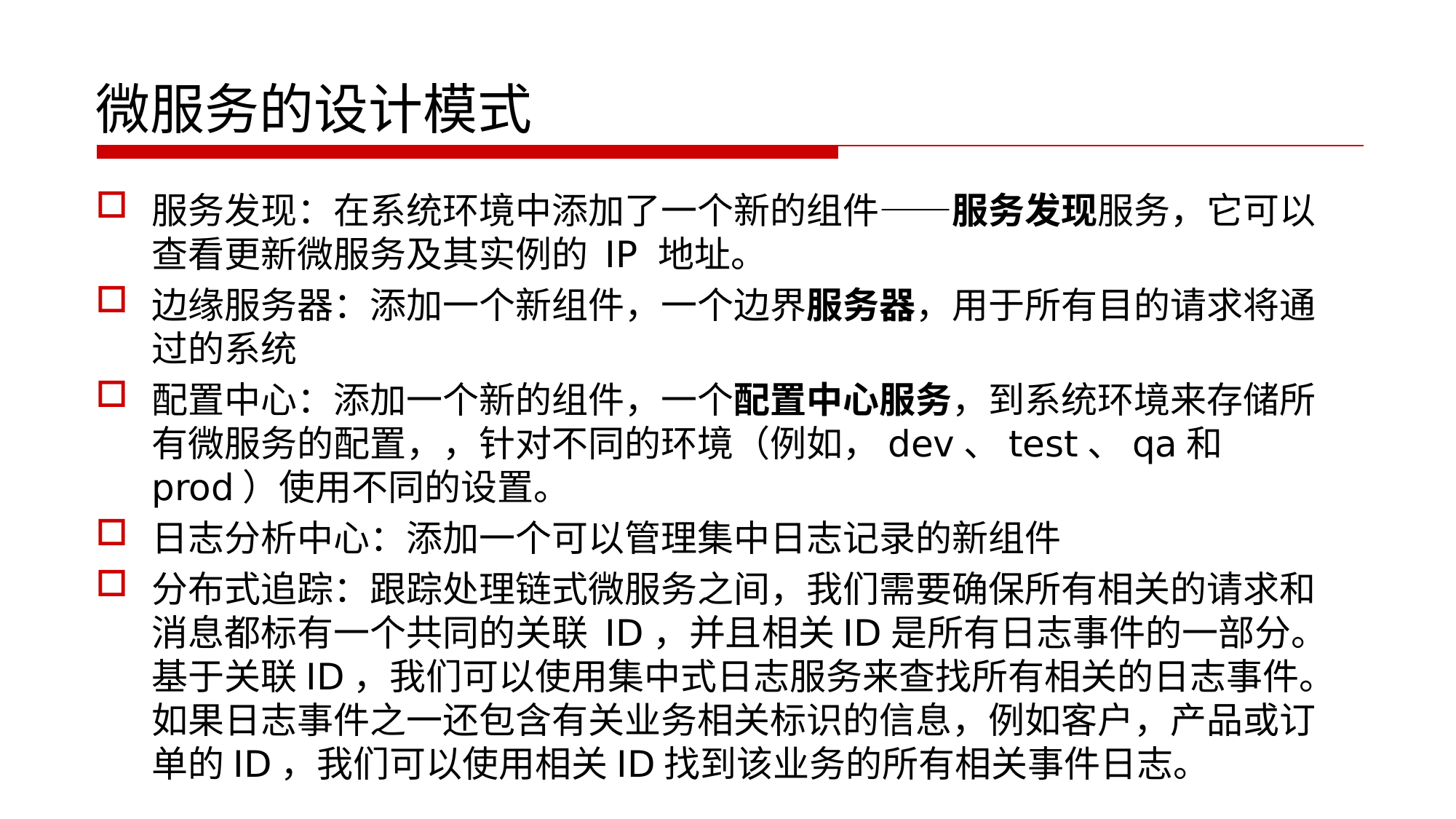

# 微服务的设计模式
服务发现：在系统环境中添加了一个新的组件——服务发现服务，它可以查看更新微服务及其实例的 IP 地址。
边缘服务器：添加一个新组件，一个边界服务器，用于所有目的请求将通过的系统
配置中心：添加一个新的组件，一个配置中心服务，到系统环境来存储所有微服务的配置，，针对不同的环境（例如，dev、test、qa和prod）使用不同的设置。
日志分析中心：添加一个可以管理集中日志记录的新组件
分布式追踪：跟踪处理链式微服务之间，我们需要确保所有相关的请求和消息都标有一个共同的关联 ID，并且相关ID是所有日志事件的一部分。基于关联ID，我们可以使用集中式日志服务来查找所有相关的日志事件。如果日志事件之一还包含有关业务相关标识的信息，例如客户，产品或订单的ID，我们可以使用相关ID找到该业务的所有相关事件日志。